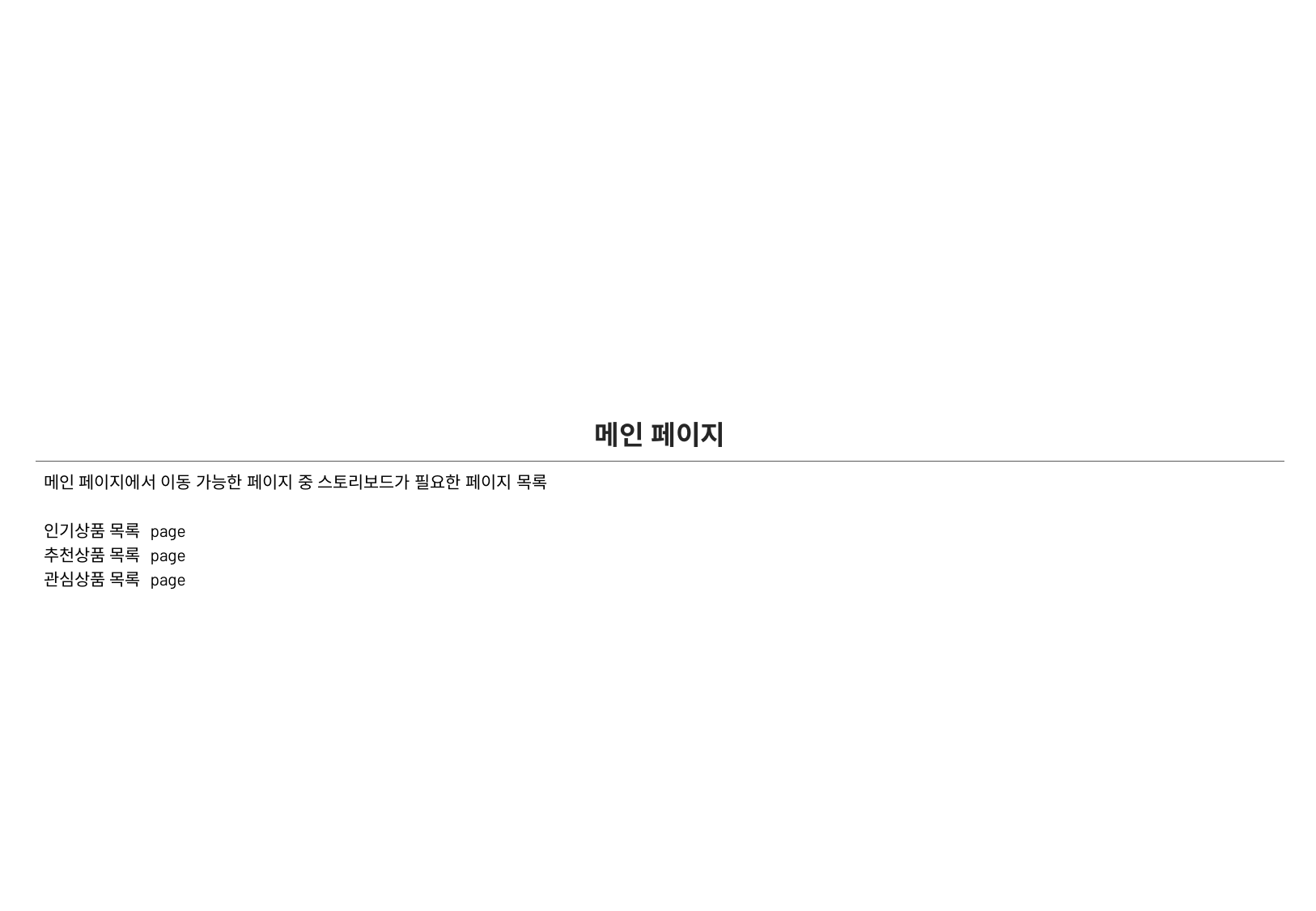

| 메인 페이지 |
| --- |
| 메인 페이지에서 이동 가능한 페이지 중 스토리보드가 필요한 페이지 목록 인기상품 목록 page 추천상품 목록 page 관심상품 목록 page |